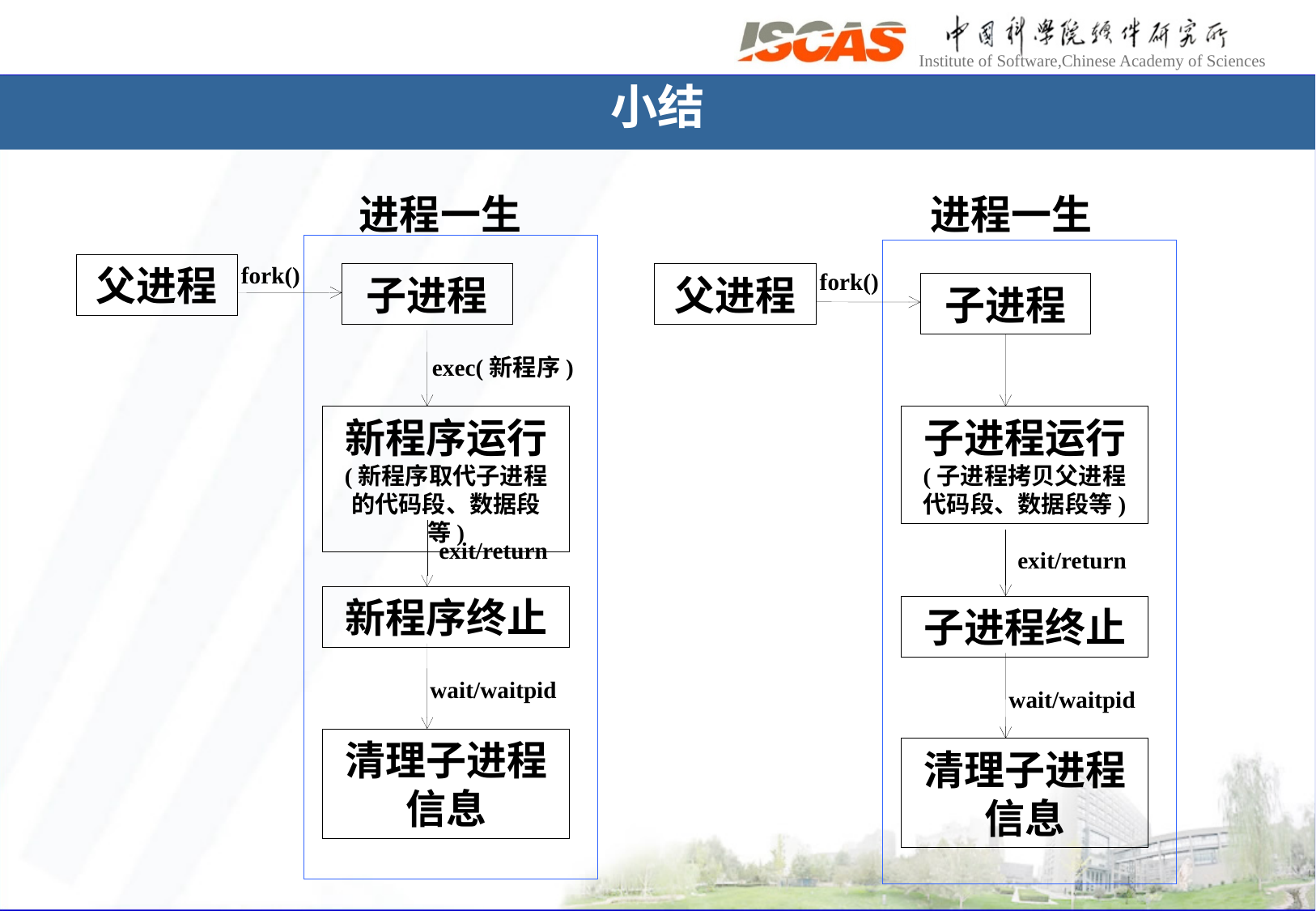

# 小结
进程一生
进程一生

父进程
fork()
fork()
子进程
父进程
子进程
exec(新程序)
新程序运行
(新程序取代子进程的代码段、数据段等)
子进程运行
(子进程拷贝父进程代码段、数据段等)
exit/return
exit/return
新程序终止
子进程终止
wait/waitpid
wait/waitpid
清理子进程信息
清理子进程信息